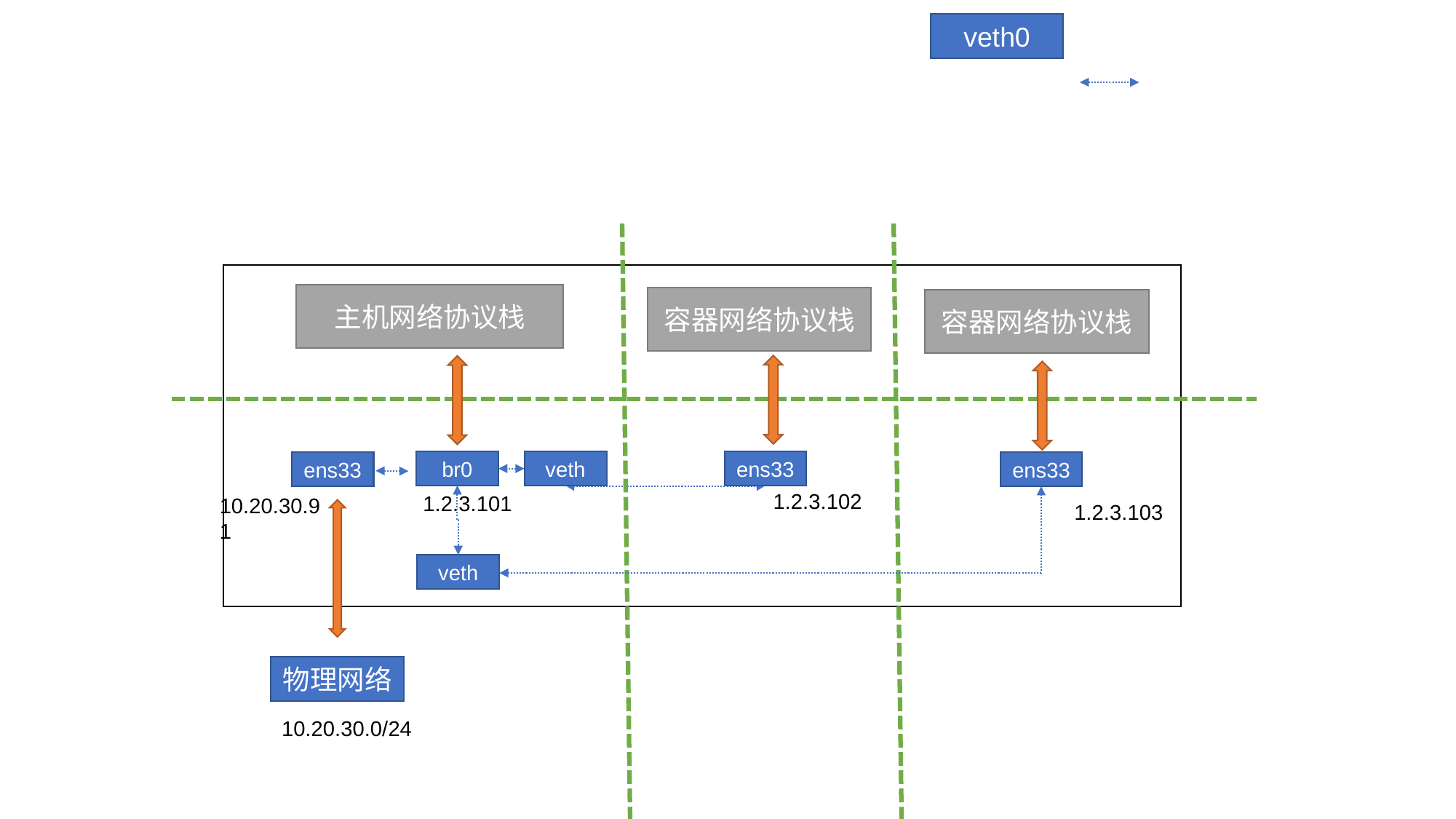

veth0

主机网络协议栈
容器网络协议栈
容器网络协议栈

Network namespace2
ens33
br0
veth
ens33
ens33
1.2.3.102
1.2.3.101
10.20.30.91
1.2.3.103

veth
物理网络
10.20.30.0/24